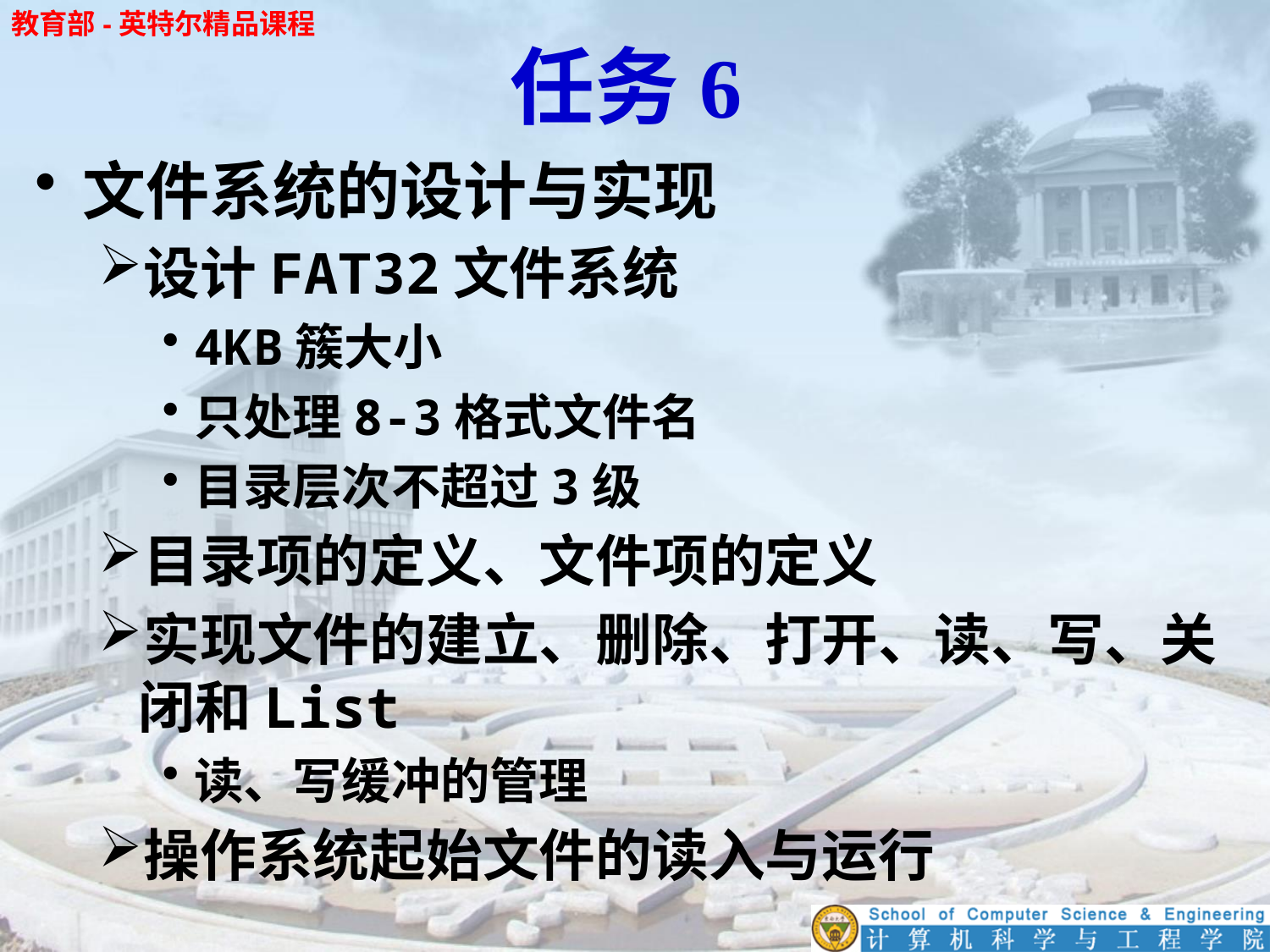

# 任务6
文件系统的设计与实现
设计FAT32文件系统
4KB簇大小
只处理8-3格式文件名
目录层次不超过3级
目录项的定义、文件项的定义
实现文件的建立、删除、打开、读、写、关闭和List
读、写缓冲的管理
操作系统起始文件的读入与运行